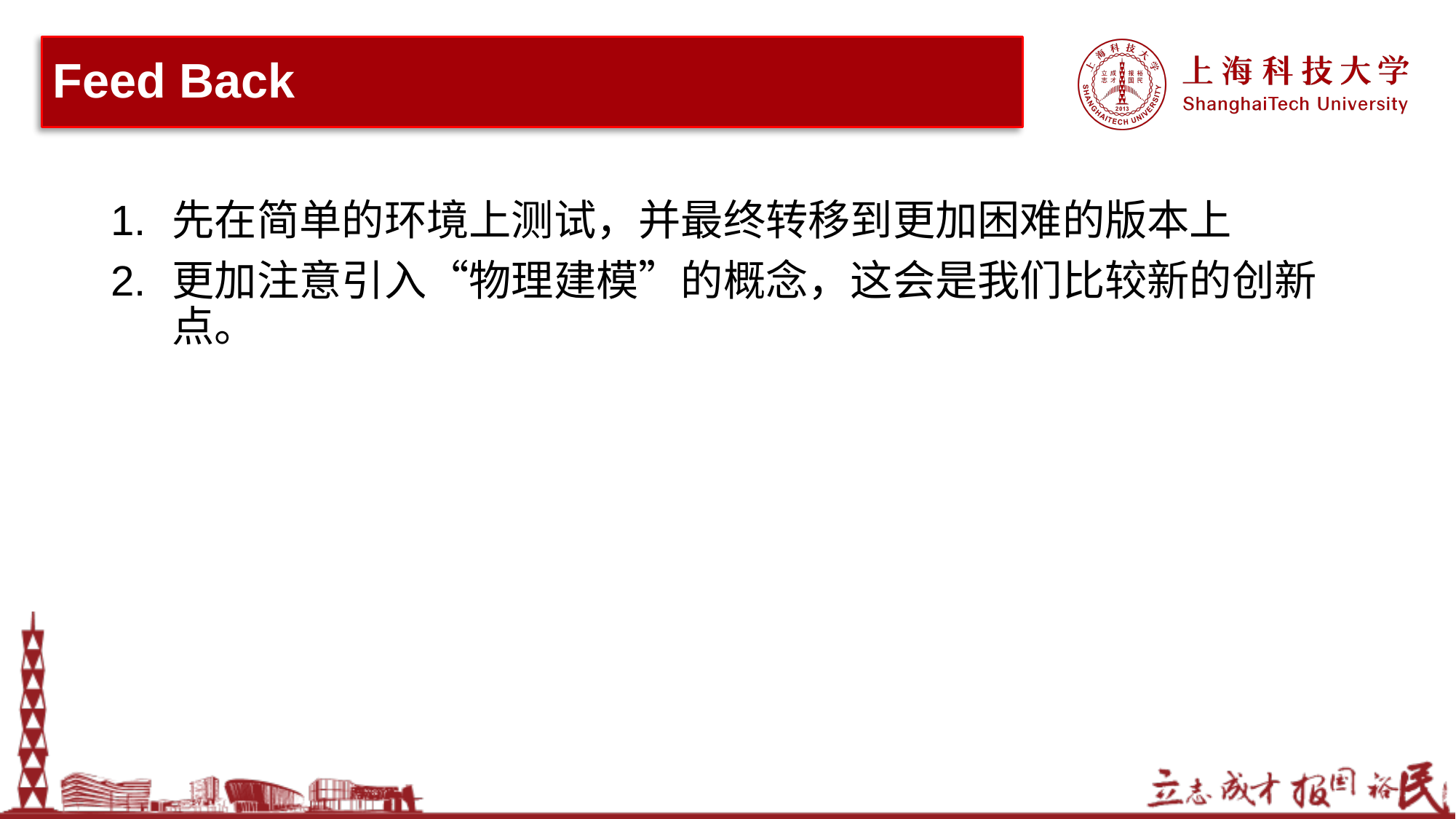

Feed Back
先在简单的环境上测试，并最终转移到更加困难的版本上
更加注意引入“物理建模”的概念，这会是我们比较新的创新点。